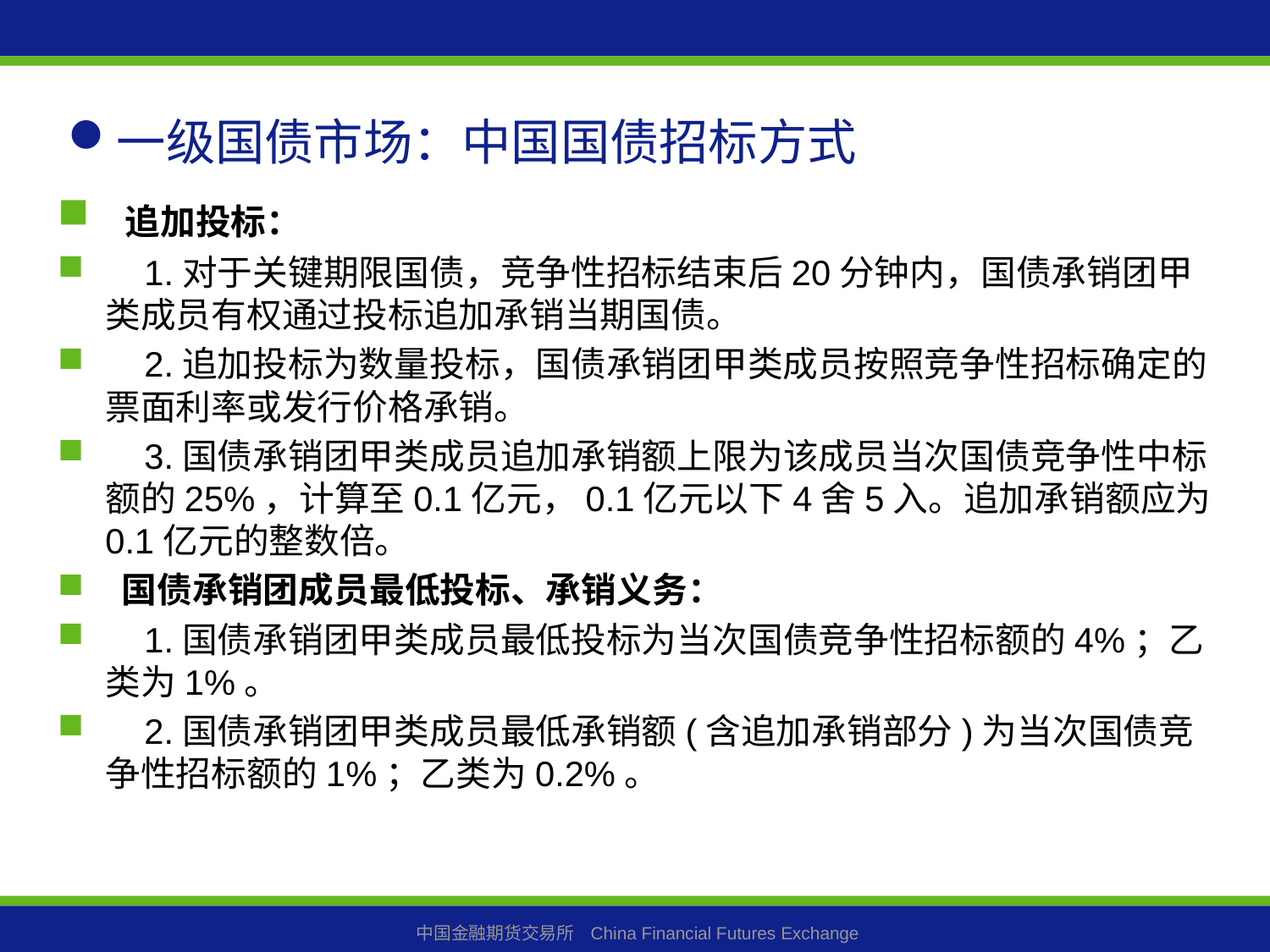

一级国债市场：中国国债招标方式
 追加投标：
    1.对于关键期限国债，竞争性招标结束后20分钟内，国债承销团甲类成员有权通过投标追加承销当期国债。
    2.追加投标为数量投标，国债承销团甲类成员按照竞争性招标确定的票面利率或发行价格承销。
    3.国债承销团甲类成员追加承销额上限为该成员当次国债竞争性中标额的25%，计算至0.1亿元，0.1亿元以下4舍5入。追加承销额应为0.1亿元的整数倍。
 国债承销团成员最低投标、承销义务：
    1.国债承销团甲类成员最低投标为当次国债竞争性招标额的4%；乙类为1%。
    2.国债承销团甲类成员最低承销额(含追加承销部分)为当次国债竞争性招标额的1%；乙类为0.2%。